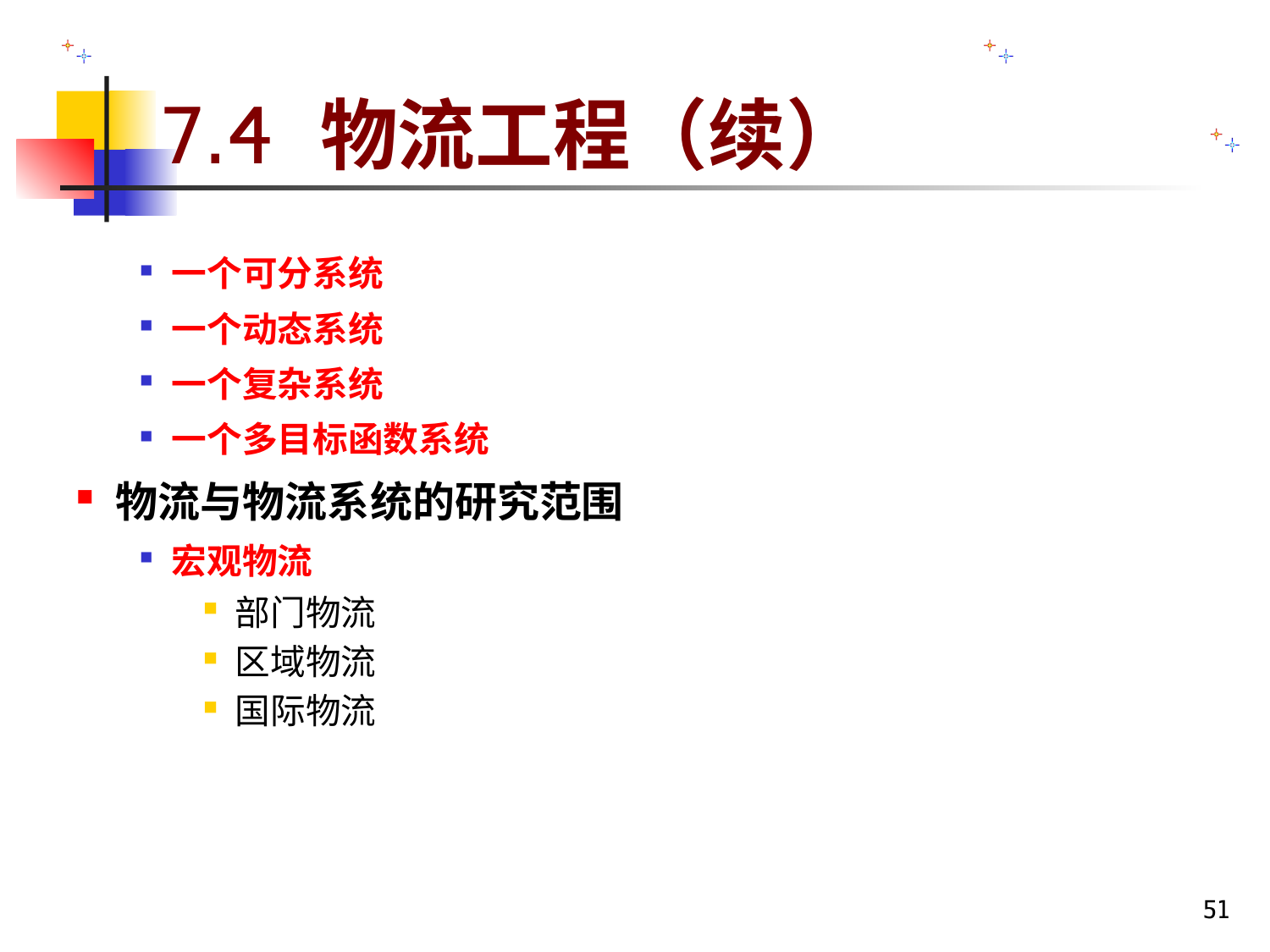

# 7.4 物流工程（续）
一个可分系统
一个动态系统
一个复杂系统
一个多目标函数系统
物流与物流系统的研究范围
宏观物流
部门物流
区域物流
国际物流
51